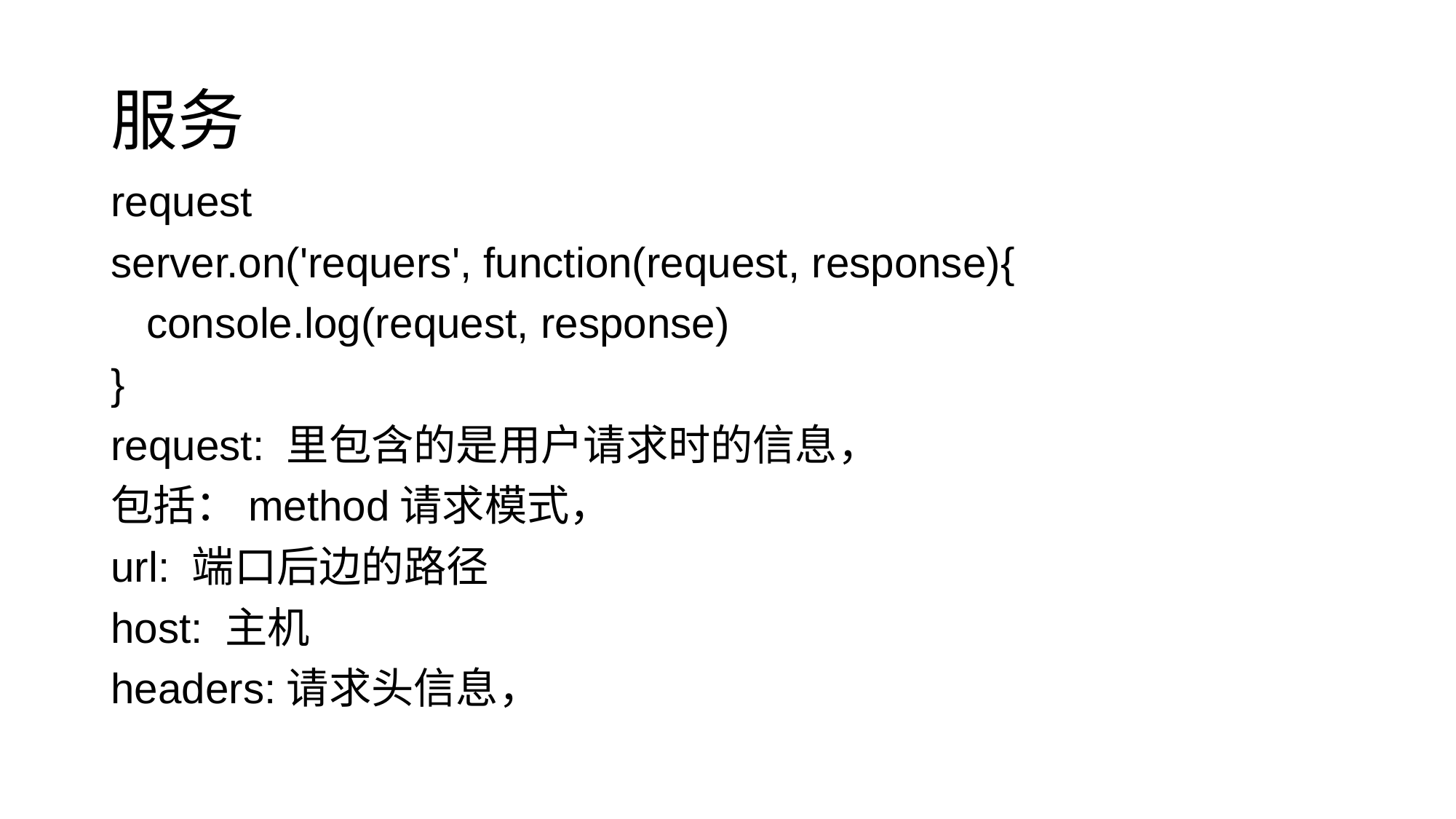

# 服务
request
server.on('requers', function(request, response){
   console.log(request, response)
}
request: 里包含的是用户请求时的信息，
包括：method请求模式，
url: 端口后边的路径
host: 主机
headers:请求头信息，